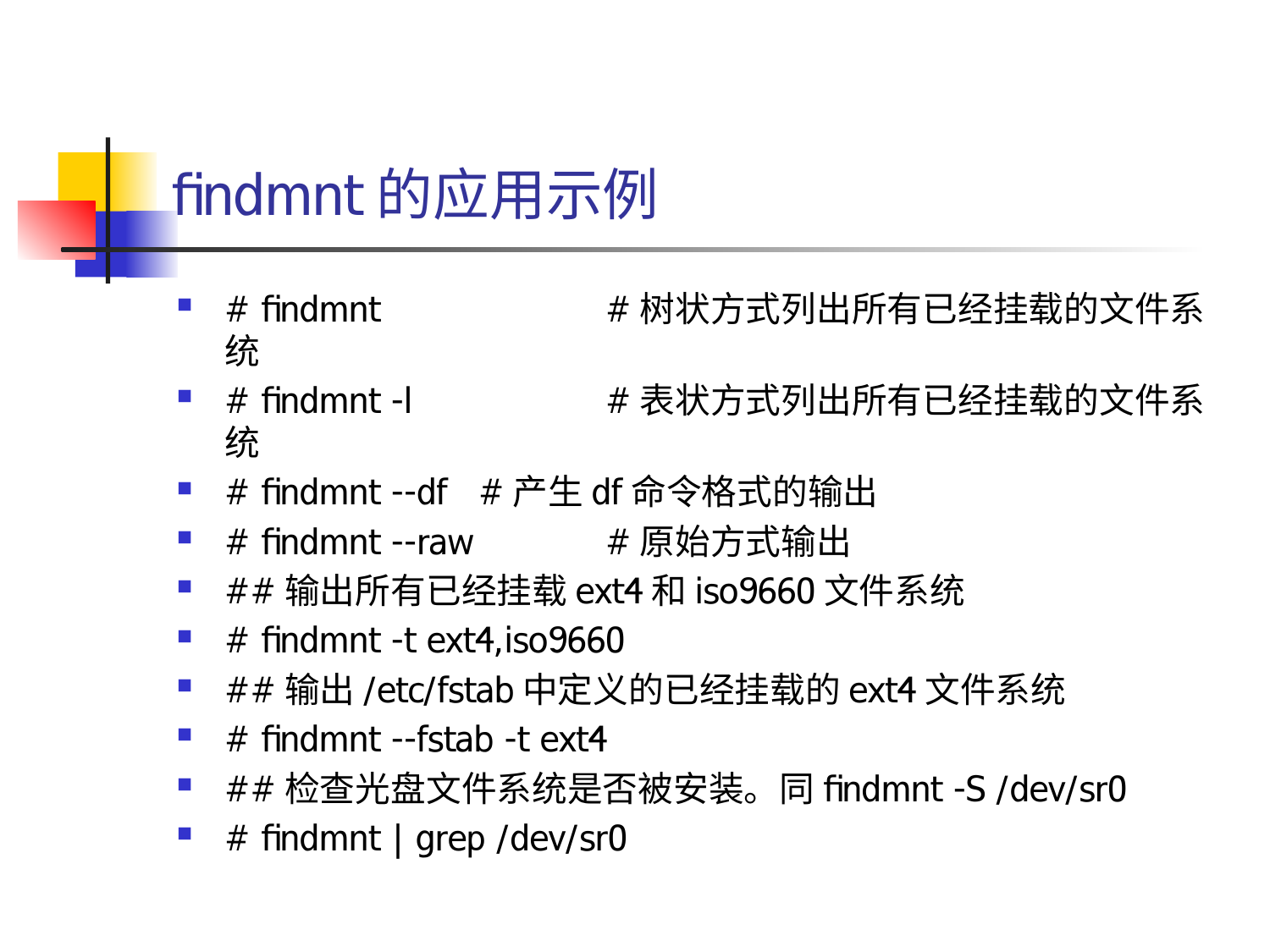

# findmnt的应用示例
# findmnt 		#树状方式列出所有已经挂载的文件系统
# findmnt -l 		#表状方式列出所有已经挂载的文件系统
# findmnt --df 	#产生df命令格式的输出
# findmnt --raw 	#原始方式输出
##输出所有已经挂载ext4和iso9660文件系统
# findmnt -t ext4,iso9660
##输出/etc/fstab中定义的已经挂载的ext4文件系统
# findmnt --fstab -t ext4
##检查光盘文件系统是否被安装。同findmnt -S /dev/sr0
# findmnt | grep /dev/sr0